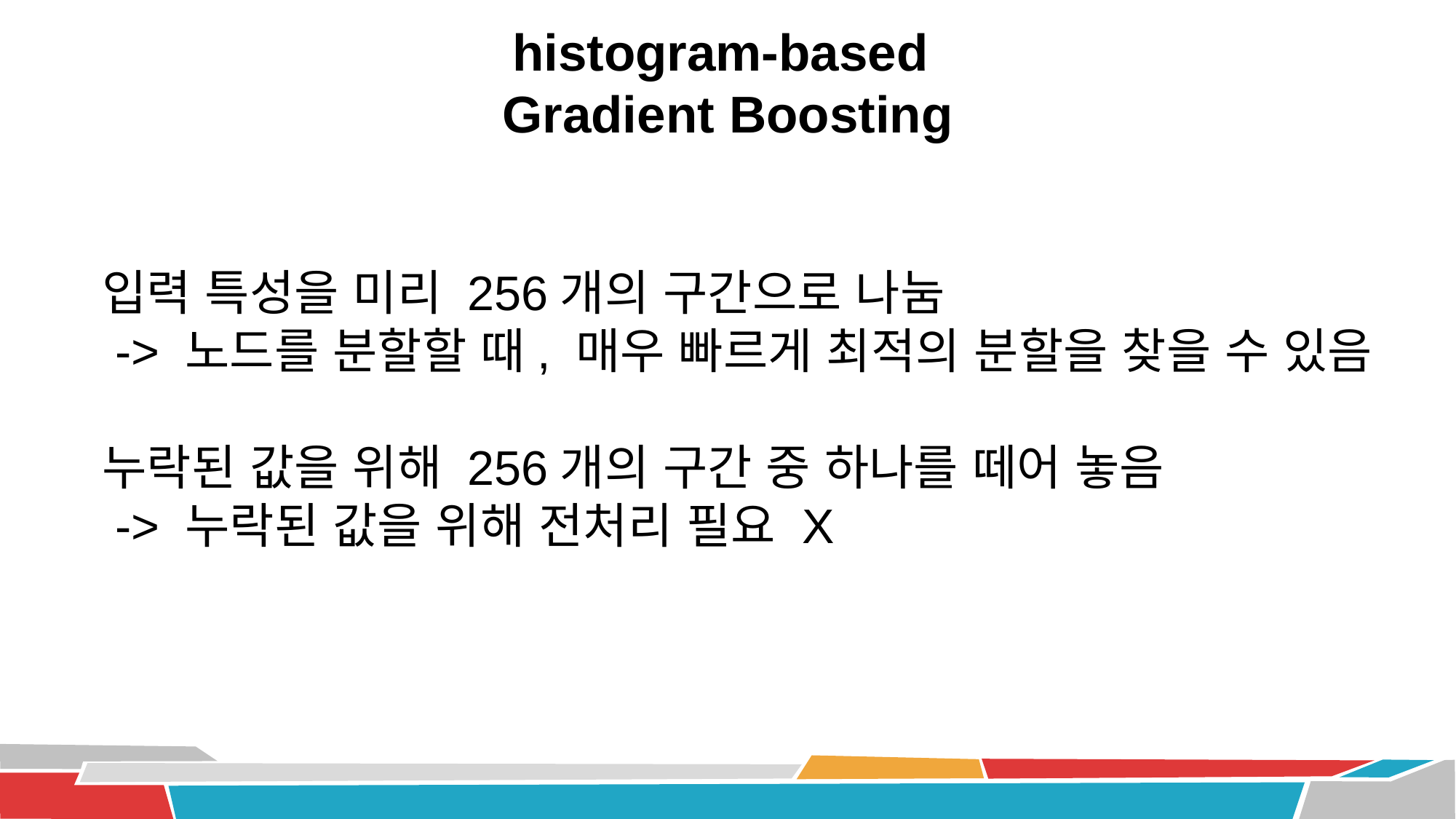

# histogram-based Gradient Boosting

입력 특성을 미리 256개의 구간으로 나눔
 -> 노드를 분할할 때, 매우 빠르게 최적의 분할을 찾을 수 있음

누락된 값을 위해 256개의 구간 중 하나를 떼어 놓음
 -> 누락된 값을 위해 전처리 필요 X